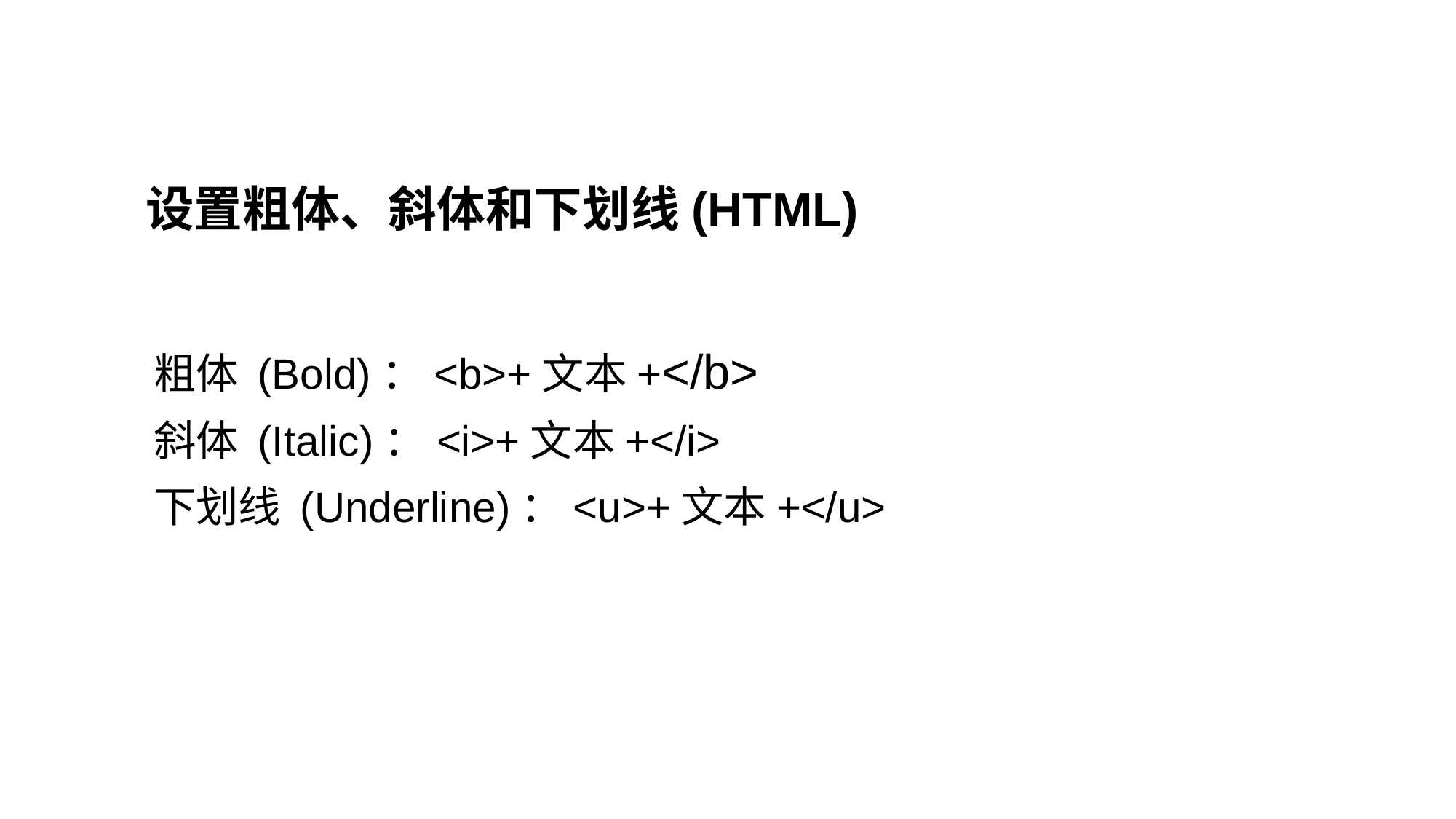

设置粗体、斜体和下划线(HTML)
粗体 (Bold)：<b>+文本+</b>
斜体 (Italic)：<i>+文本+</i>
下划线 (Underline)：<u>+文本+</u>